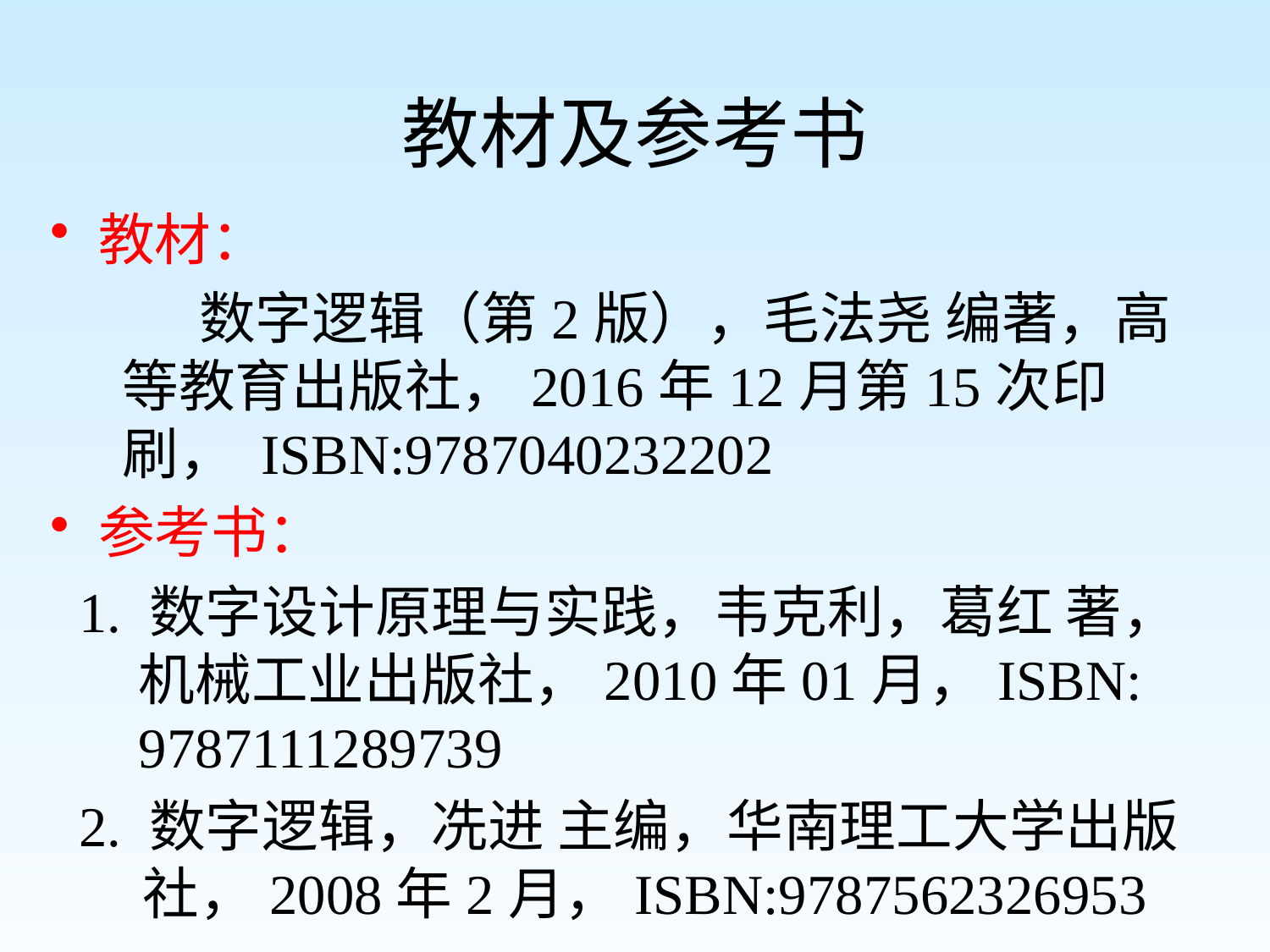

# 教材及参考书
教材：
     数字逻辑（第2版），毛法尧 编著，高等教育出版社，2016年12月第15次印刷， ISBN:9787040232202
参考书：
  1. 数字设计原理与实践，韦克利，葛红 著，机械工业出版社，2010年01月，ISBN: 9787111289739
  2. 数字逻辑，冼进 主编，华南理工大学出版社，2008年2月，ISBN:9787562326953